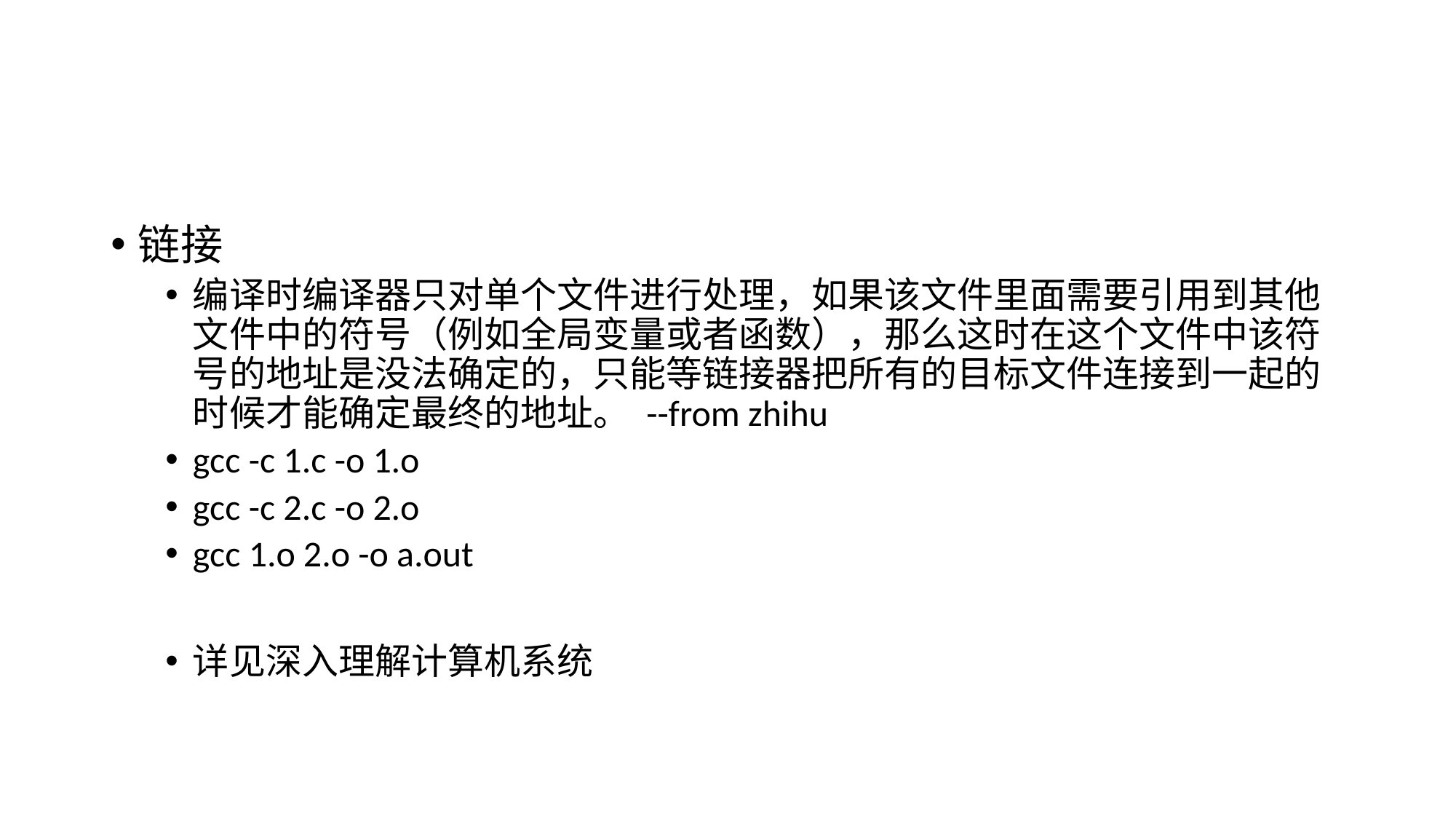

#
链接
编译时编译器只对单个文件进行处理，如果该文件里面需要引用到其他文件中的符号（例如全局变量或者函数），那么这时在这个文件中该符号的地址是没法确定的，只能等链接器把所有的目标文件连接到一起的时候才能确定最终的地址。 --from zhihu
gcc -c 1.c -o 1.o
gcc -c 2.c -o 2.o
gcc 1.o 2.o -o a.out

详见深入理解计算机系统